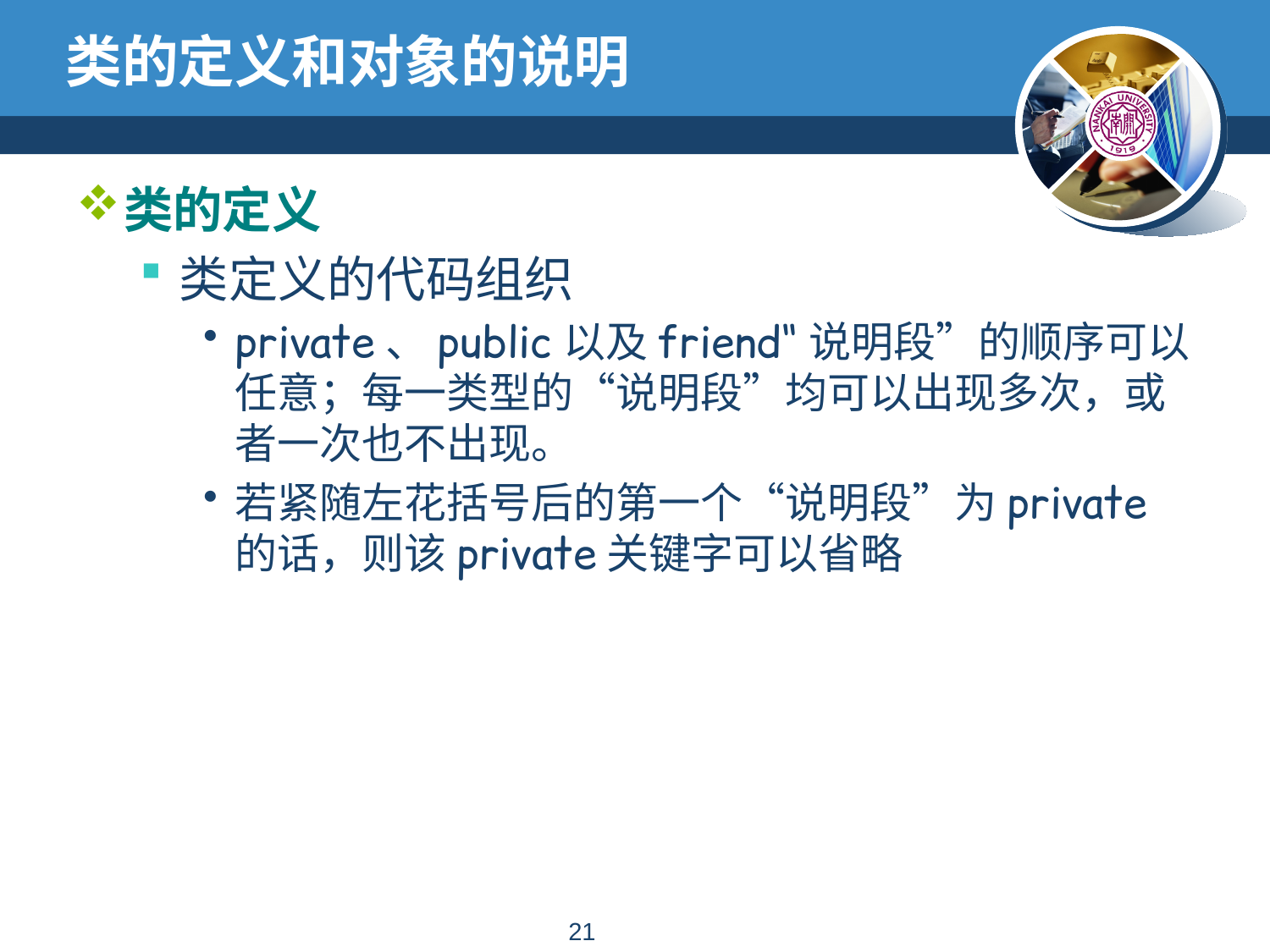

# 类的定义和对象的说明
类的定义
类定义的代码组织
private、public以及friend“说明段”的顺序可以任意；每一类型的“说明段”均可以出现多次，或者一次也不出现。
若紧随左花括号后的第一个“说明段”为private的话，则该private关键字可以省略

21